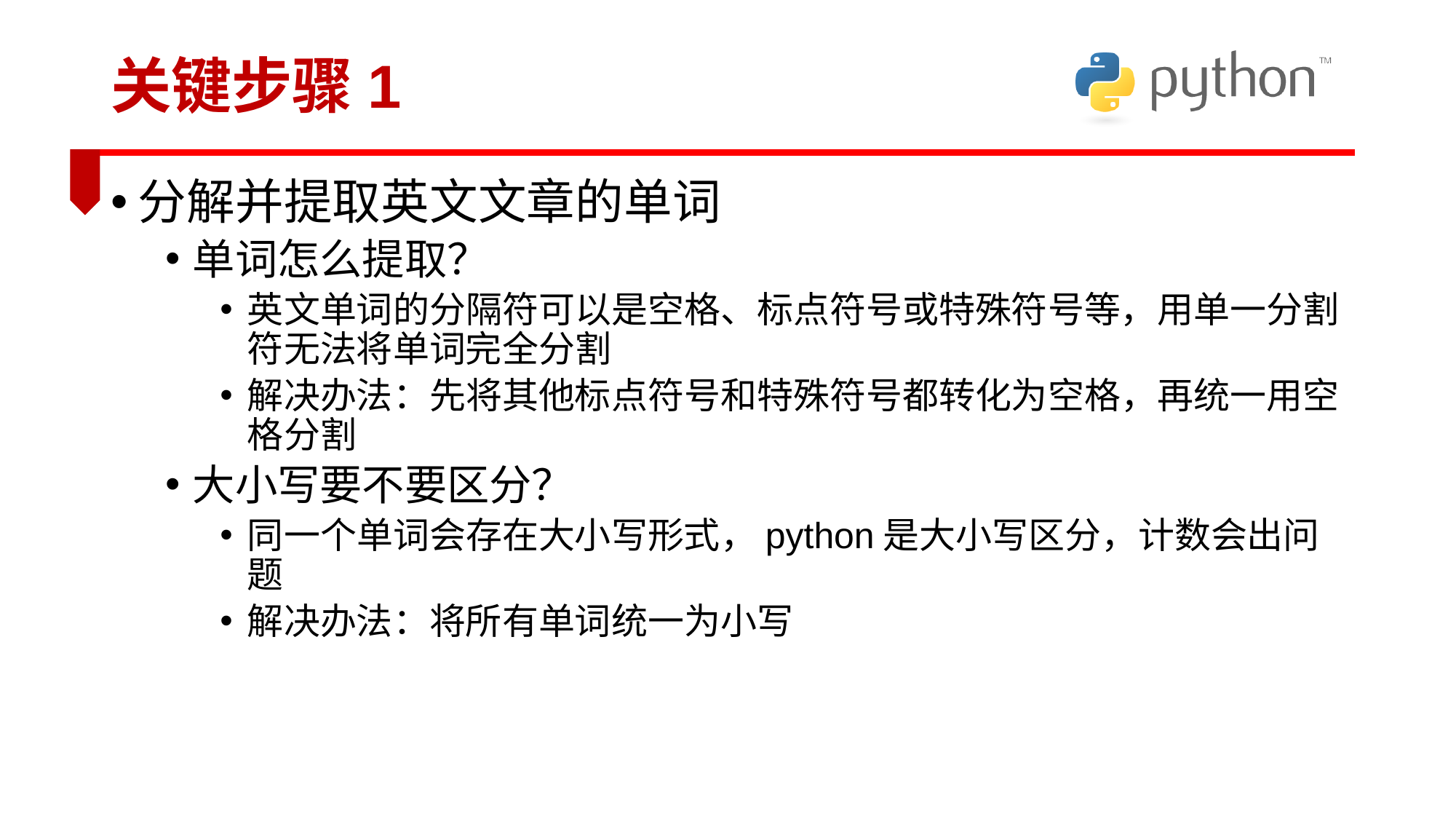

# 关键步骤1
分解并提取英文文章的单词
单词怎么提取？
英文单词的分隔符可以是空格、标点符号或特殊符号等，用单一分割符无法将单词完全分割
解决办法：先将其他标点符号和特殊符号都转化为空格，再统一用空格分割
大小写要不要区分？
同一个单词会存在大小写形式，python是大小写区分，计数会出问题
解决办法：将所有单词统一为小写